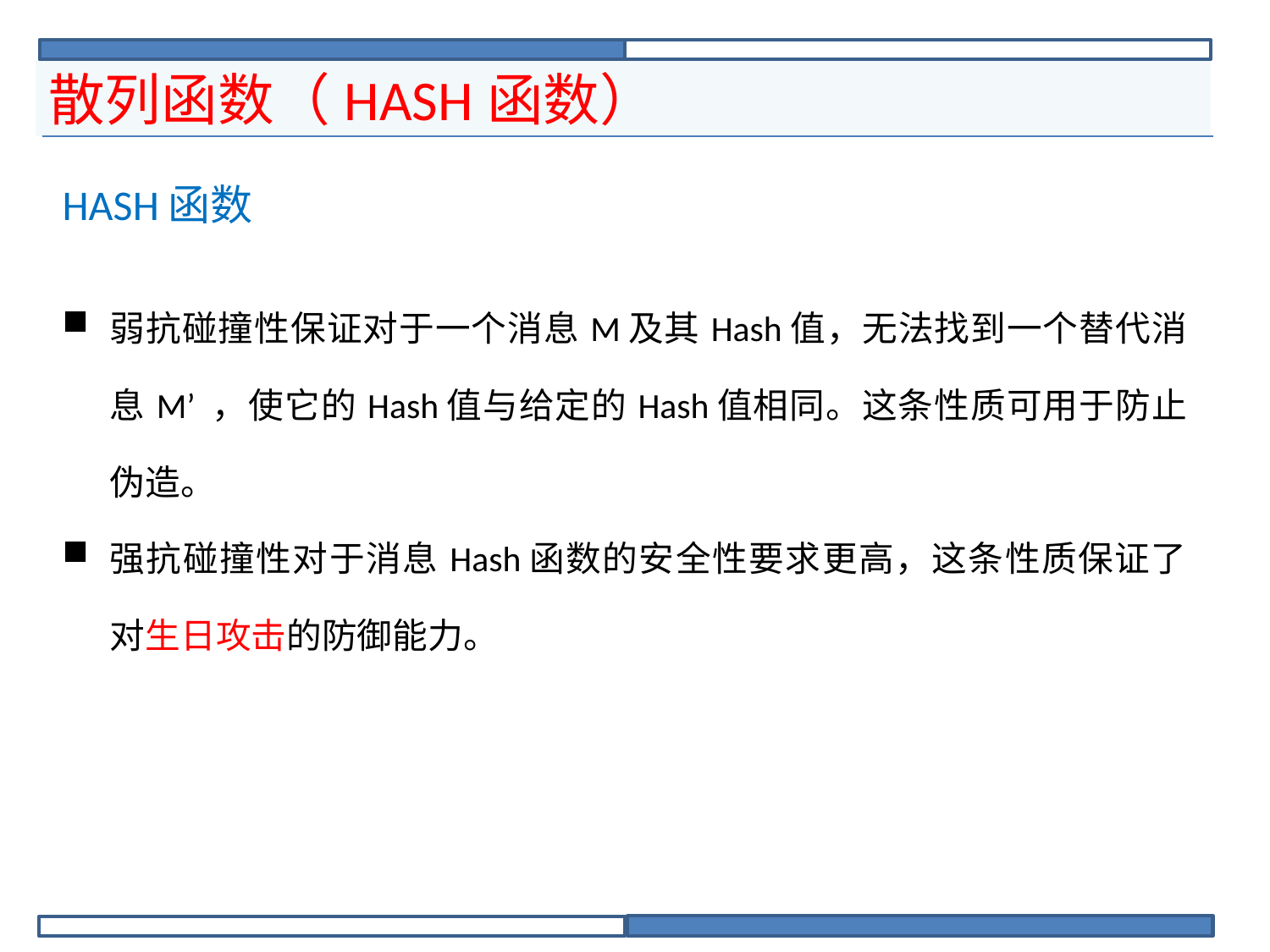

# 散列函数（HASH函数）
| HASH函数 弱抗碰撞性保证对于一个消息M及其Hash值，无法找到一个替代消息M’ ，使它的Hash值与给定的Hash值相同。这条性质可用于防止伪造。 强抗碰撞性对于消息Hash函数的安全性要求更高，这条性质保证了对生日攻击的防御能力。 |
| --- |
|  |